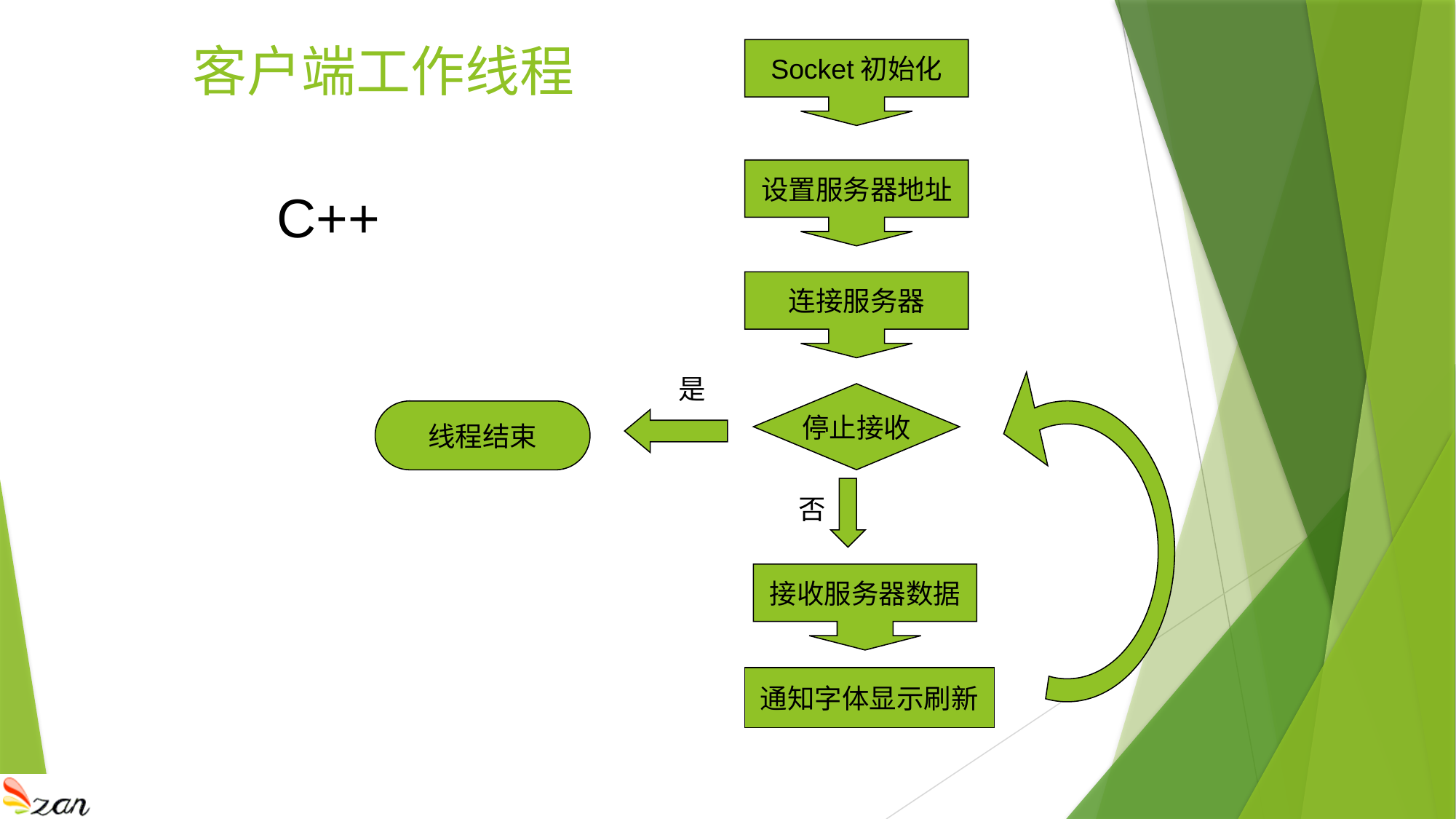

# 客户端工作线程
Socket初始化
设置服务器地址
C++
连接服务器
是
停止接收
线程结束

否
接收服务器数据
通知字体显示刷新